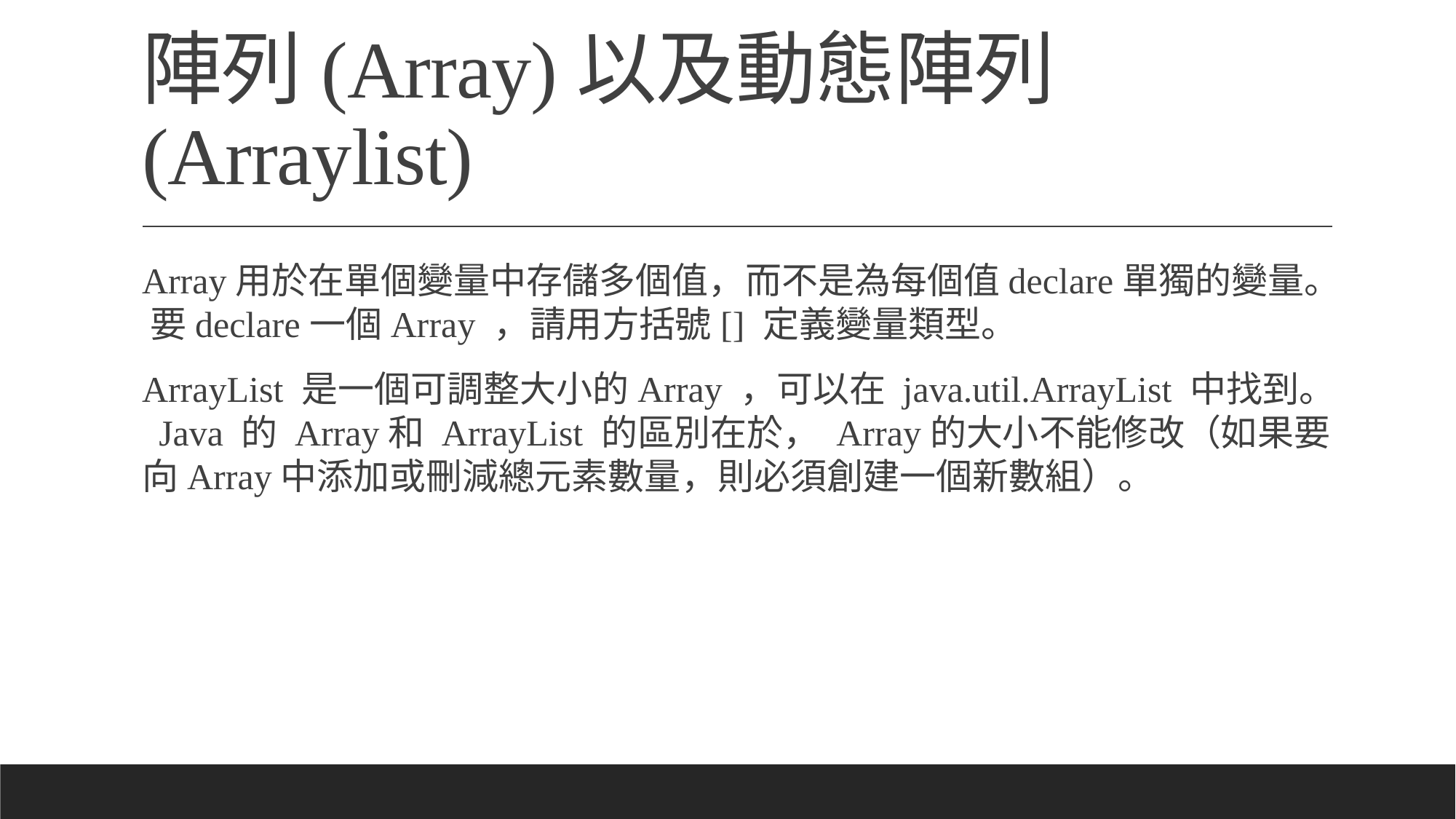

# 陣列(Array)以及動態陣列(Arraylist)
Array用於在單個變量中存儲多個值，而不是為每個值declare單獨的變量。 要declare一個Array ，請用方括號[] 定義變量類型。
ArrayList 是一個可調整大小的Array ，可以在 java.util.ArrayList 中找到。 Java 的 Array和 ArrayList 的區別在於， Array的大小不能修改（如果要向Array中添加或刪減總元素數量，則必須創建一個新數組）。